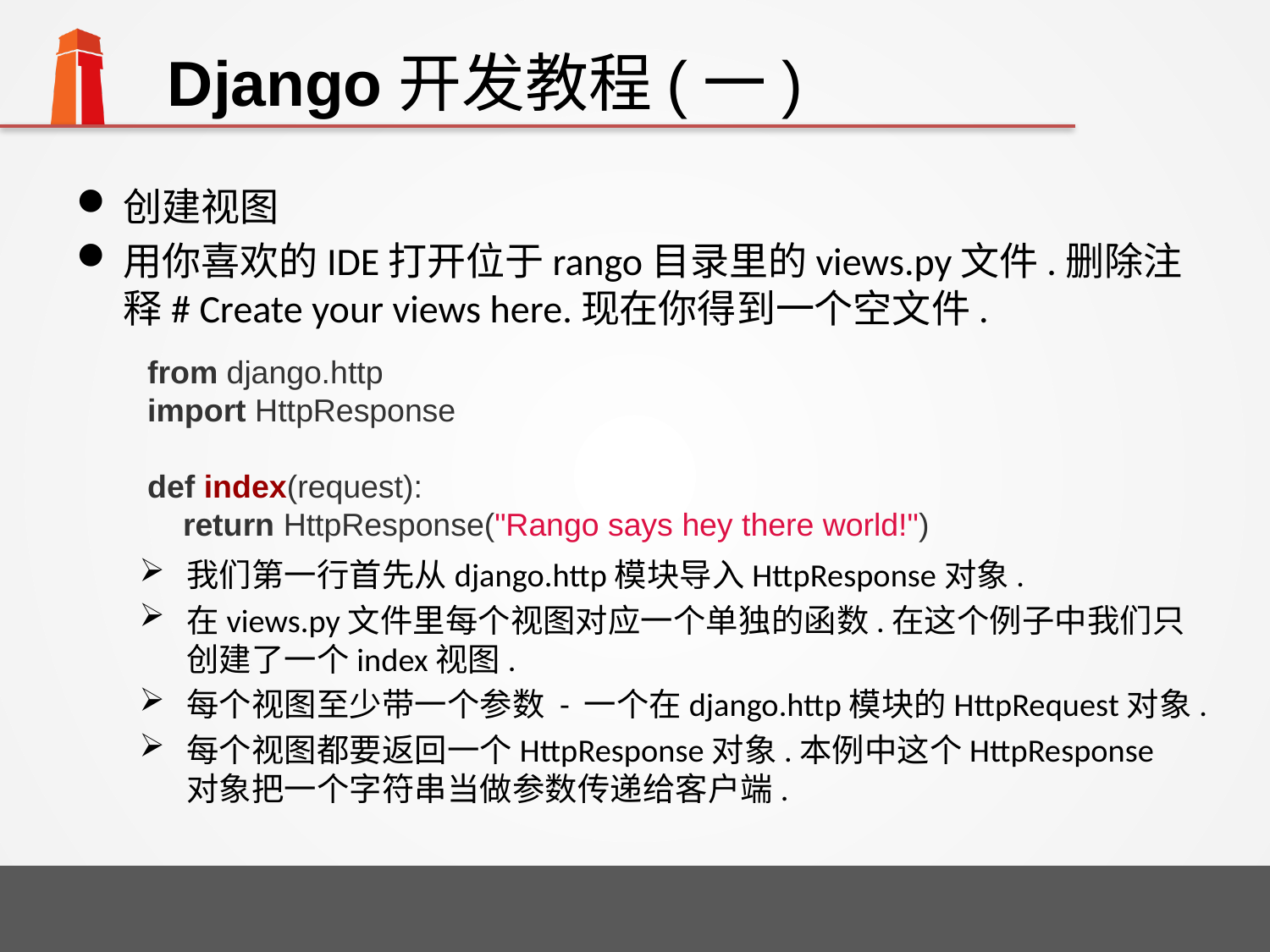

# Django开发教程(一)
创建视图
用你喜欢的IDE打开位于rango目录里的views.py文件.删除注释# Create your views here.现在你得到一个空文件.

我们第一行首先从django.http模块导入HttpResponse对象.
在views.py文件里每个视图对应一个单独的函数.在这个例子中我们只创建了一个index视图.
每个视图至少带一个参数 - 一个在django.http模块的HttpRequest对象.
每个视图都要返回一个HttpResponse对象.本例中这个HttpResponse对象把一个字符串当做参数传递给客户端.

from django.http
import HttpResponse

def index(request):
    return HttpResponse("Rango says hey there world!")